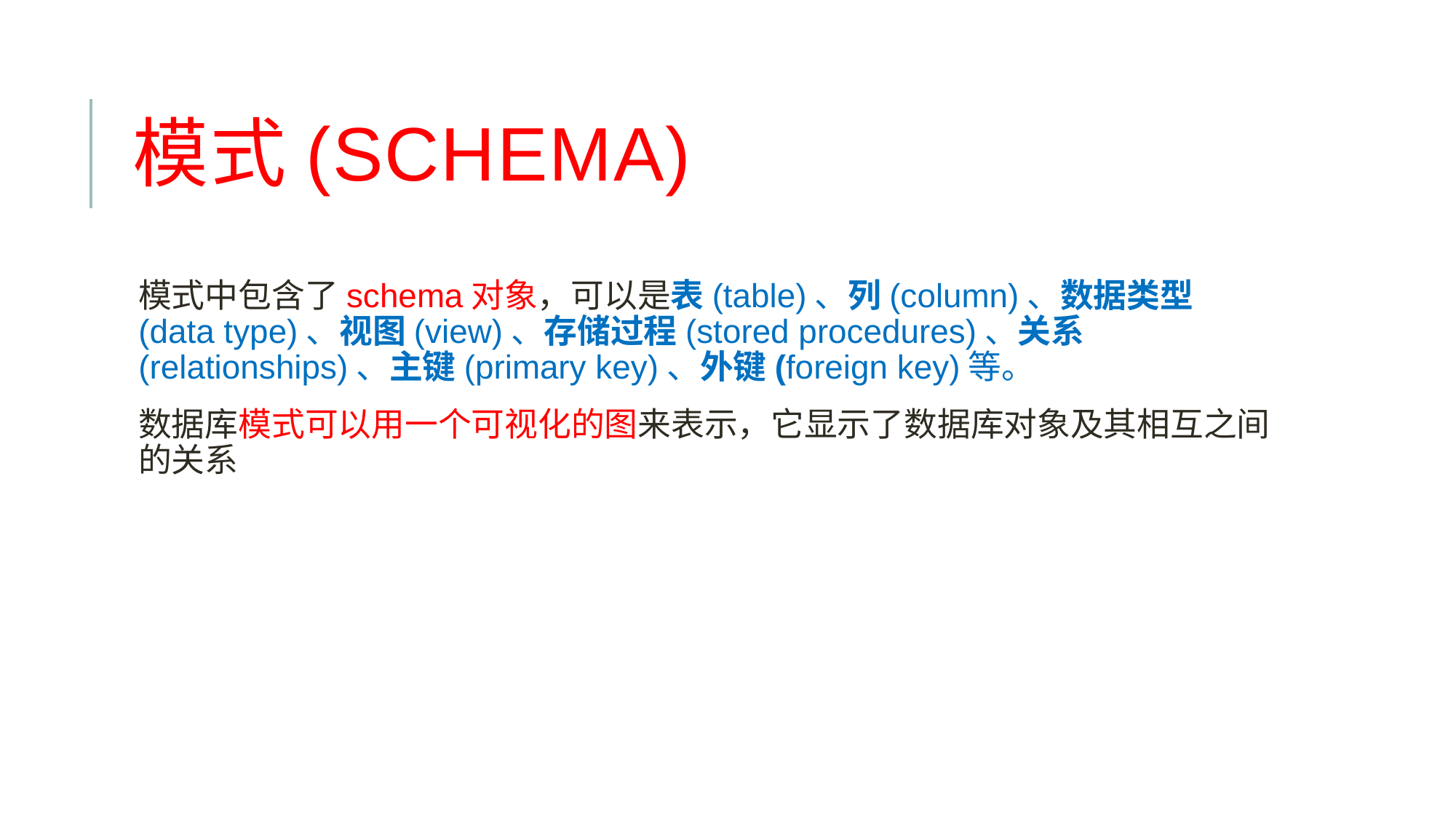

# 模式(SCHEMA)
模式中包含了schema对象，可以是表(table)、列(column)、数据类型(data type)、视图(view)、存储过程(stored procedures)、关系(relationships)、主键(primary key)、外键(foreign key)等。
数据库模式可以用一个可视化的图来表示，它显示了数据库对象及其相互之间的关系